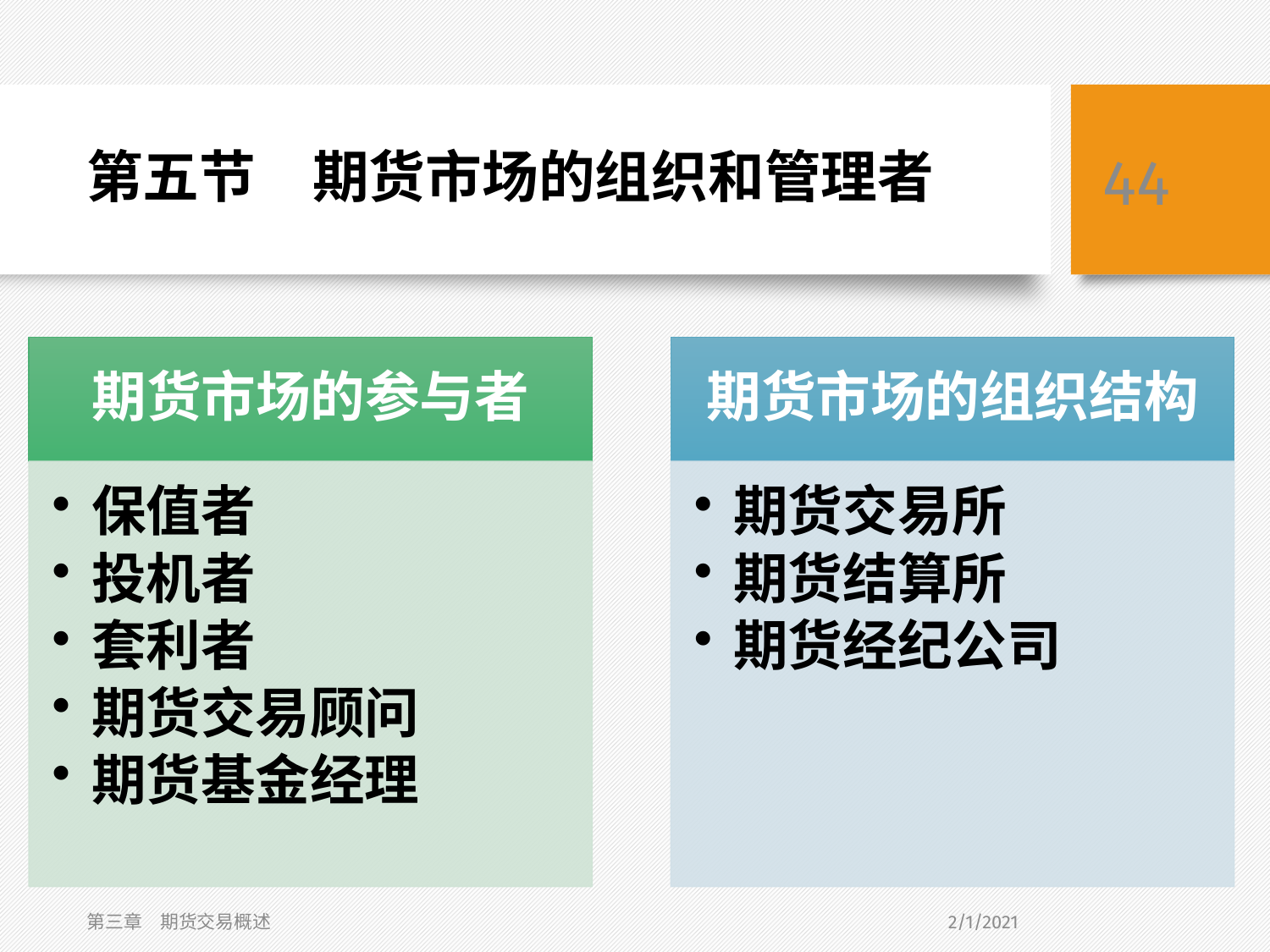

# 第五节　期货市场的组织和管理者
44
期货市场的参与者
保值者
投机者
套利者
期货交易顾问
期货基金经理
期货市场的组织结构
期货交易所
期货结算所
期货经纪公司
2/1/2021
第三章　期货交易概述